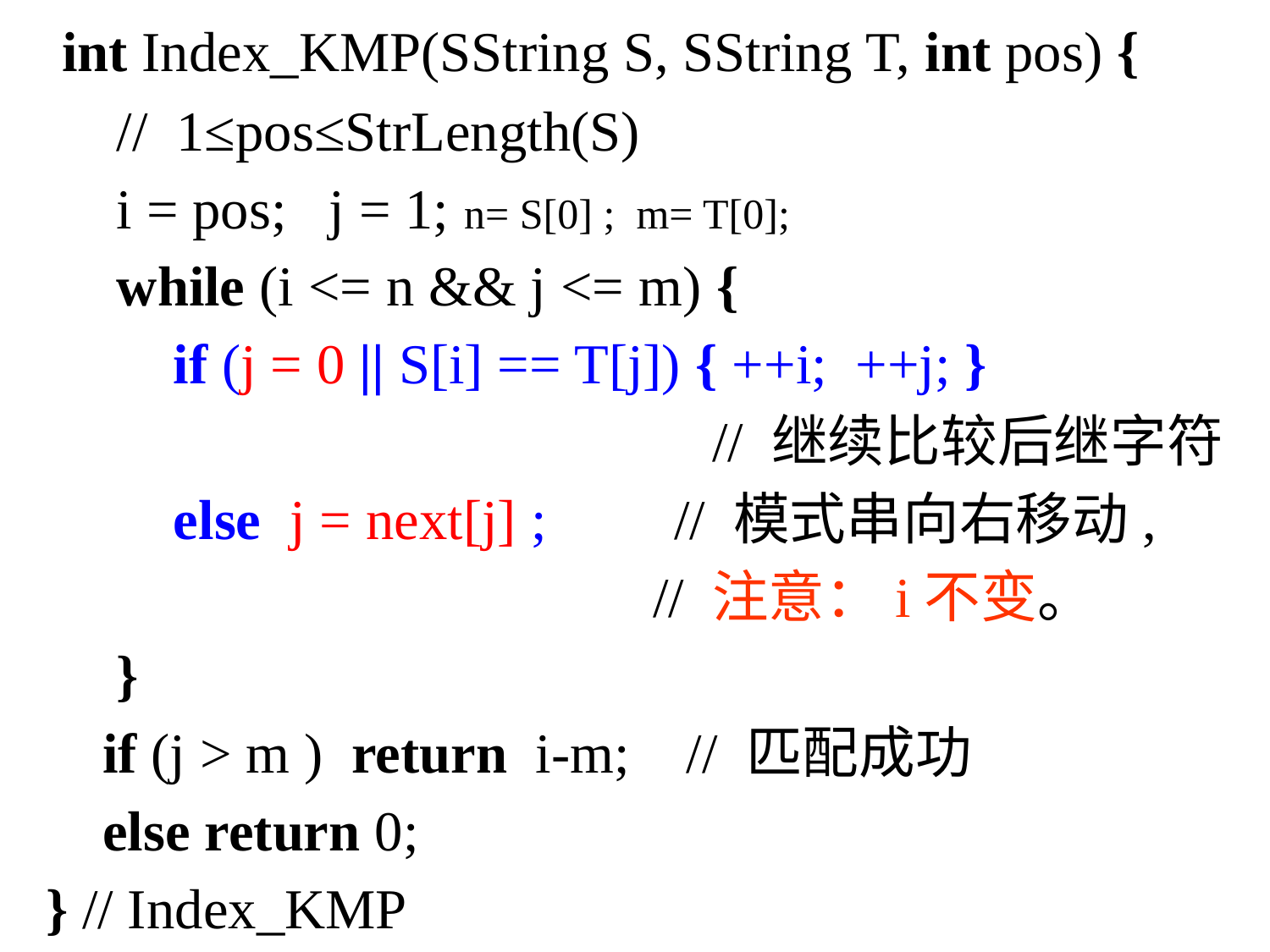

int Index_KMP(SString S, SString T, int pos) {
     //  1≤pos≤StrLength(S)
     i = pos;   j = 1; n= S[0] ;  m= T[0];
     while (i <= n && j <= m) {
         if (j = 0 || S[i] == T[j]) { ++i;  ++j; }
                                               // 继续比较后继字符
         else  j = next[j] ;         // 模式串向右移动,
				       // 注意：i不变。
     }
    if (j > m )  return  i-m;    // 匹配成功
    else return 0;
} // Index_KMP